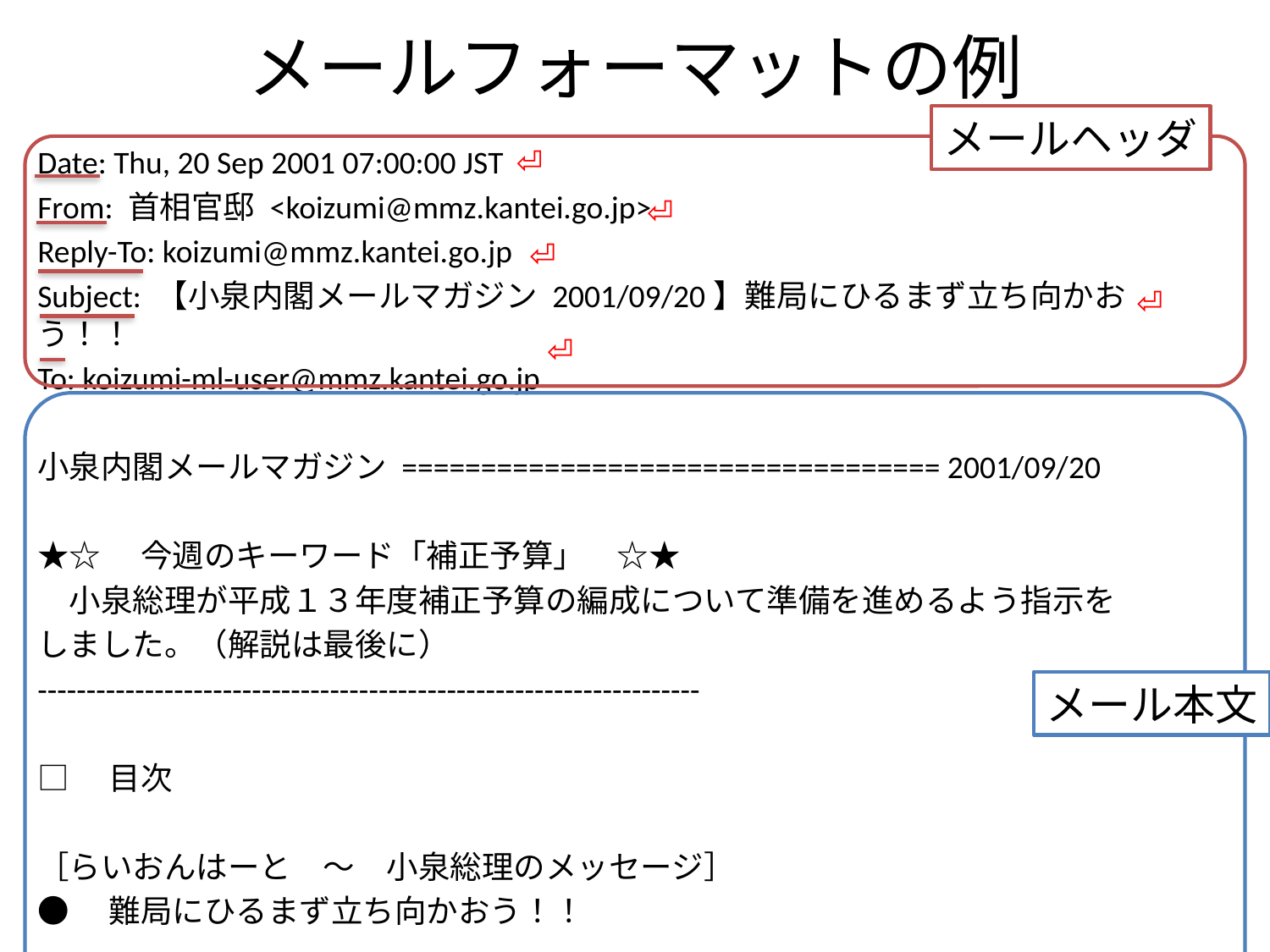

# メールフォーマットの例
メールヘッダ
Date: Thu, 20 Sep 2001 07:00:00 JST
From: 首相官邸 <koizumi@mmz.kantei.go.jp>
Reply-To: koizumi@mmz.kantei.go.jp
Subject: 【小泉内閣メールマガジン 2001/09/20】難局にひるまず立ち向かおう！！
To: koizumi-ml-user@mmz.kantei.go.jp

小泉内閣メールマガジン ================================== 2001/09/20

★☆　今週のキーワード「補正予算」　☆★
　小泉総理が平成１３年度補正予算の編成について準備を進めるよう指示を
しました。（解説は最後に）
--------------------------------------------------------------------

□　目次

［らいおんはーと　〜　小泉総理のメッセージ］
●　難局にひるまず立ち向かおう！！

［大臣のほんねとーく　〜　お答えします］
●　選択的夫婦別姓って何？（森山法務大臣）
●　市町村合併は行政サービスの向上のために（片山総務大臣）
…

⏎
⏎
⏎
⏎
⏎

メール本文